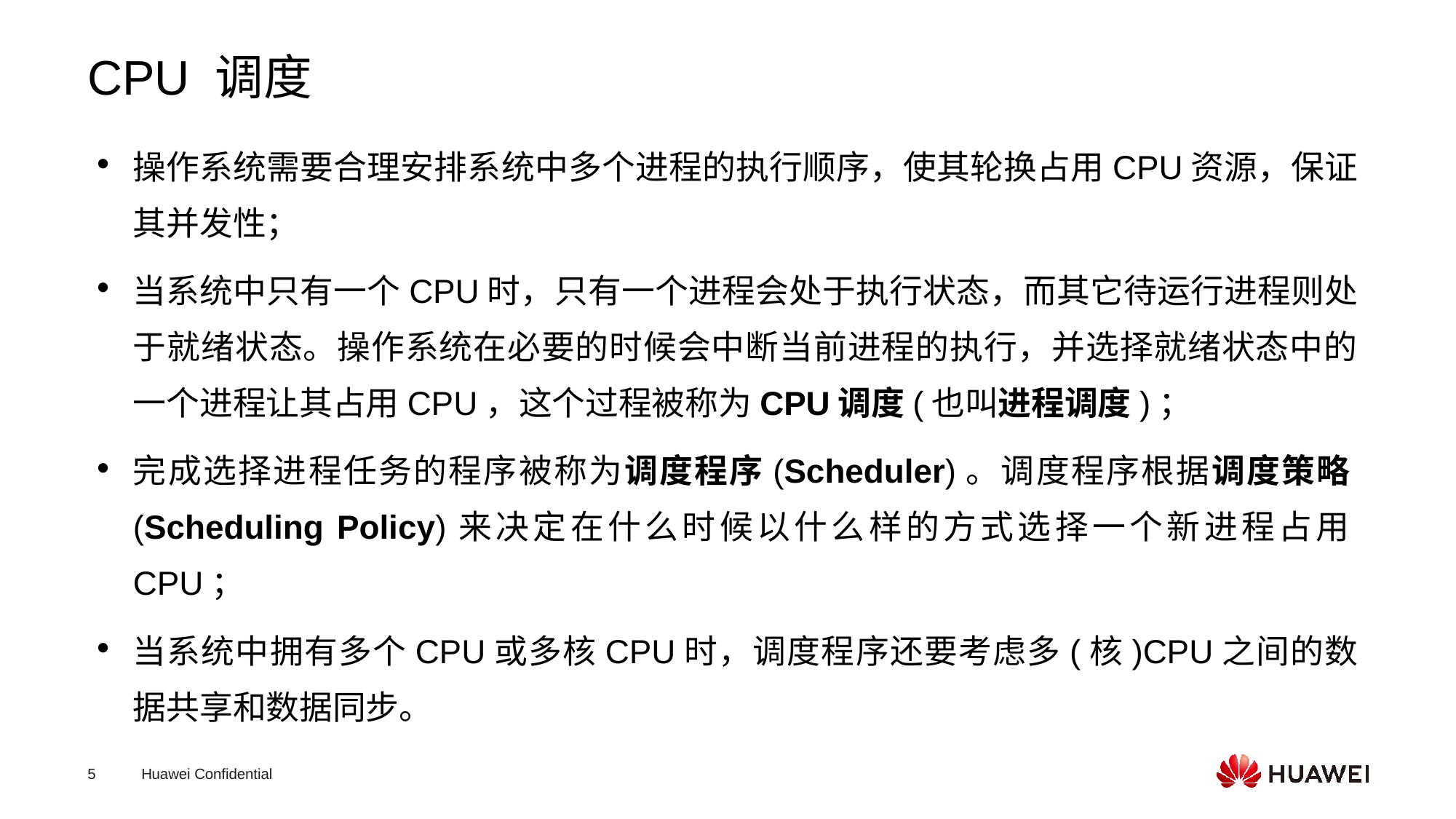

# CPU 调度
操作系统需要合理安排系统中多个进程的执行顺序，使其轮换占用CPU资源，保证其并发性；
当系统中只有一个CPU时，只有一个进程会处于执行状态，而其它待运行进程则处于就绪状态。操作系统在必要的时候会中断当前进程的执行，并选择就绪状态中的一个进程让其占用CPU，这个过程被称为CPU调度(也叫进程调度)；
完成选择进程任务的程序被称为调度程序(Scheduler)。调度程序根据调度策略(Scheduling Policy)来决定在什么时候以什么样的方式选择一个新进程占用CPU；
当系统中拥有多个CPU或多核CPU时，调度程序还要考虑多(核)CPU之间的数据共享和数据同步。